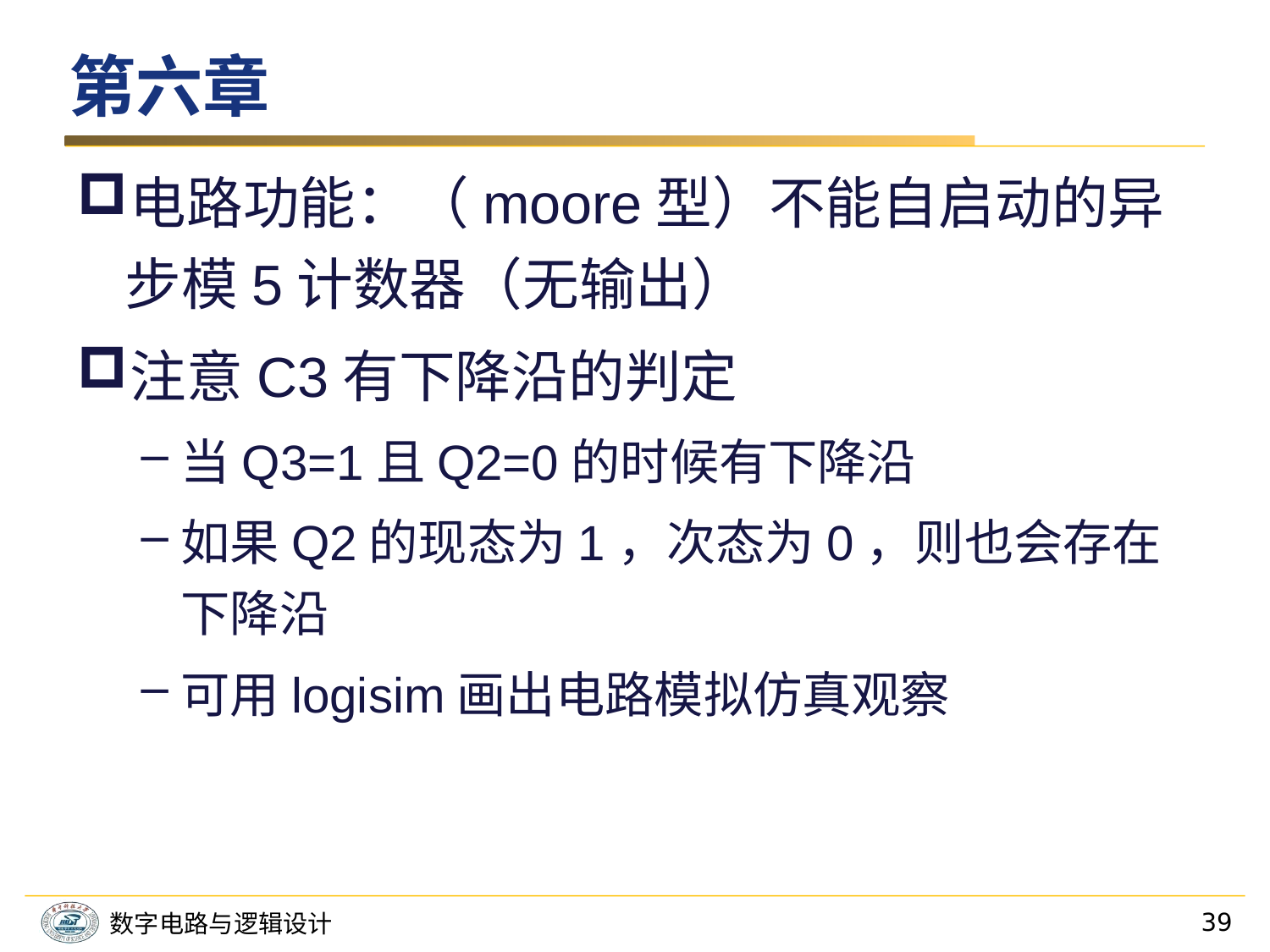

# 第六章
电路功能：（moore型）不能自启动的异步模5计数器（无输出）
注意C3有下降沿的判定
当Q3=1且Q2=0的时候有下降沿
如果Q2的现态为1，次态为0，则也会存在下降沿
可用logisim画出电路模拟仿真观察

39
数字电路与逻辑设计